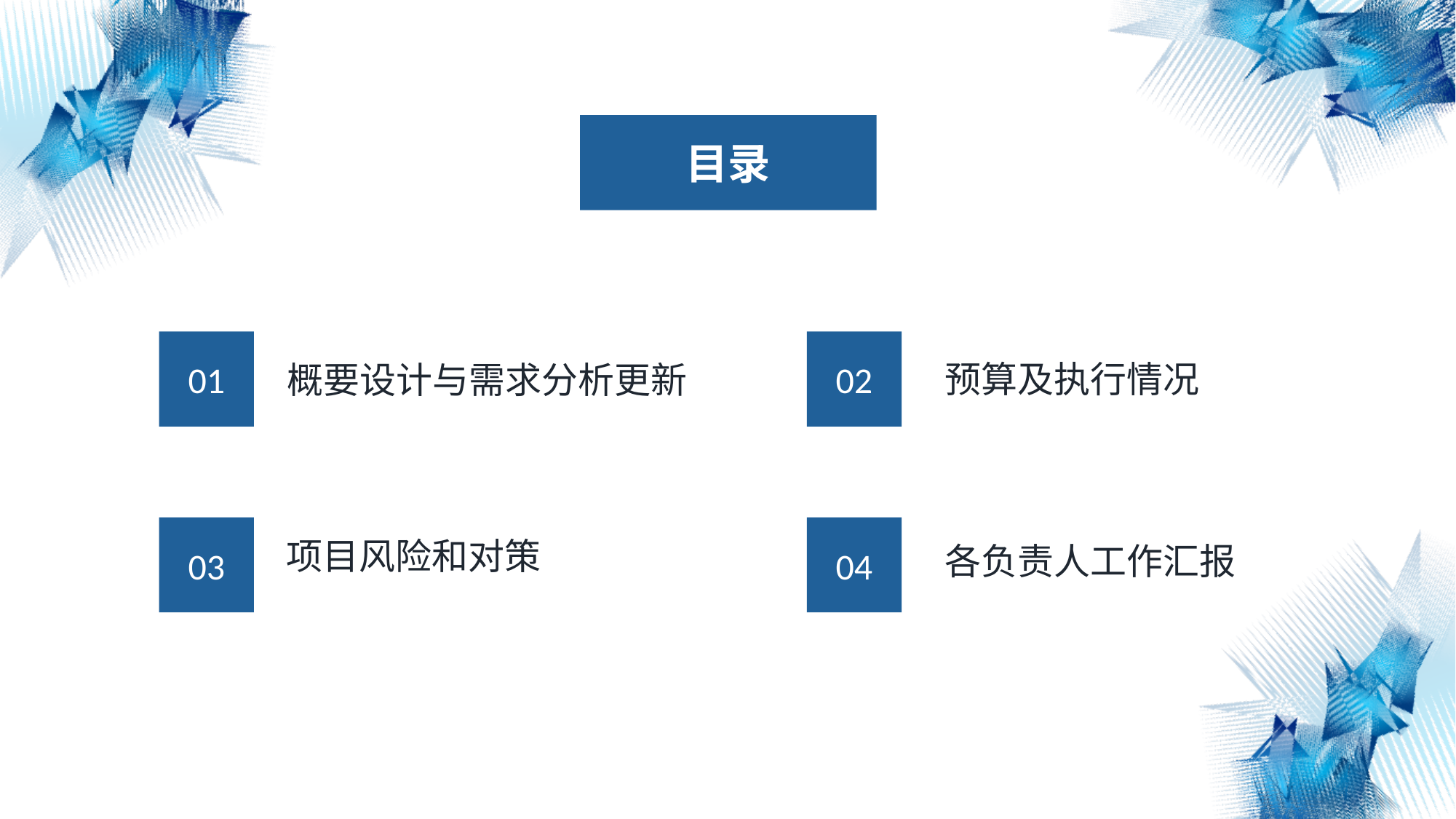

目录
01
02
预算及执行情况
概要设计与需求分析更新
03
04
项目风险和对策
各负责人工作汇报